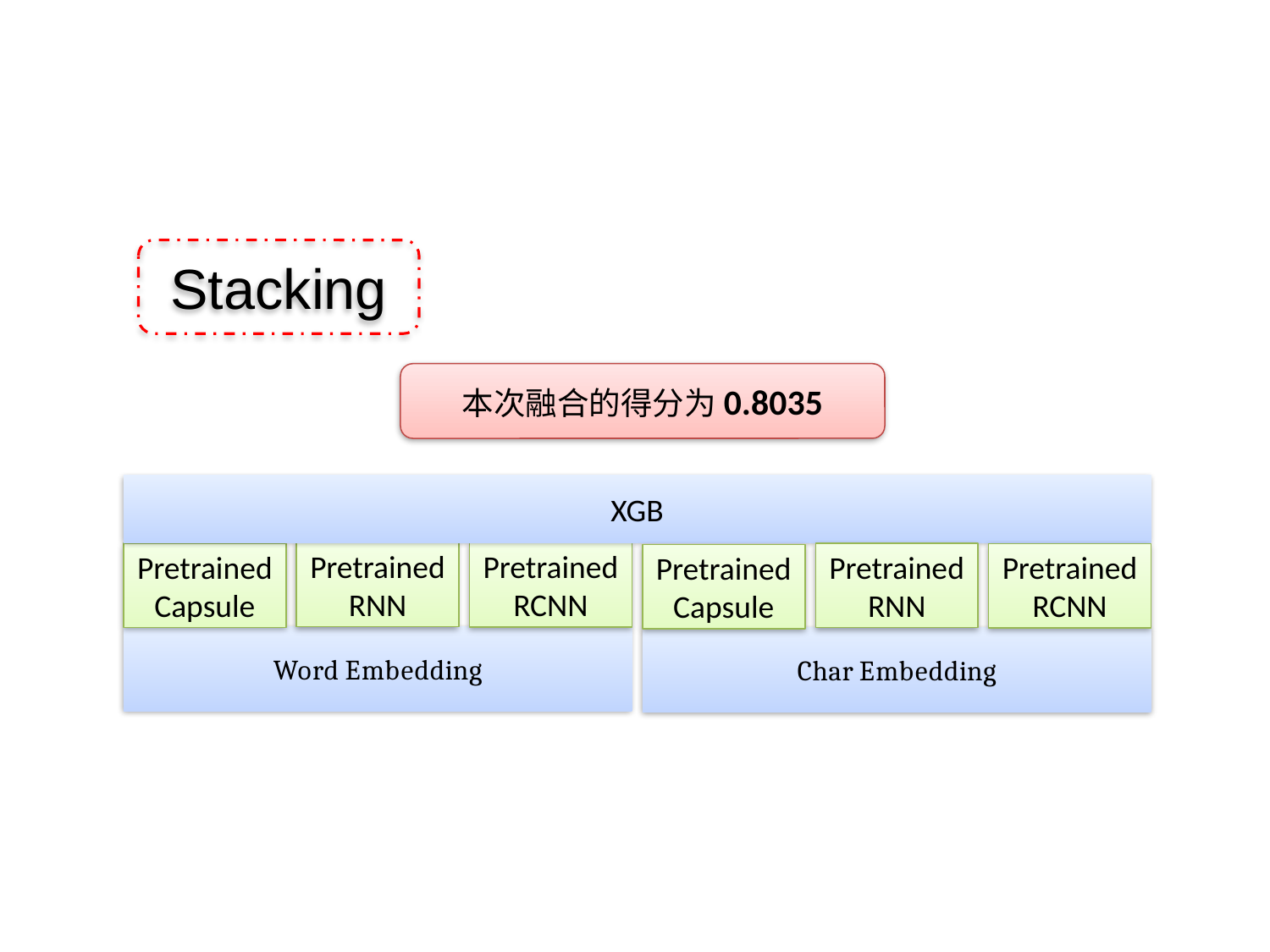

Stacking
本次融合的得分为0.8035
XGB
Pretrained
RNN
Pretrained
RCNN
Pretrained
RNN
Pretrained
Capsule
Pretrained
RCNN
Pretrained
Capsule
Word Embedding
Char Embedding